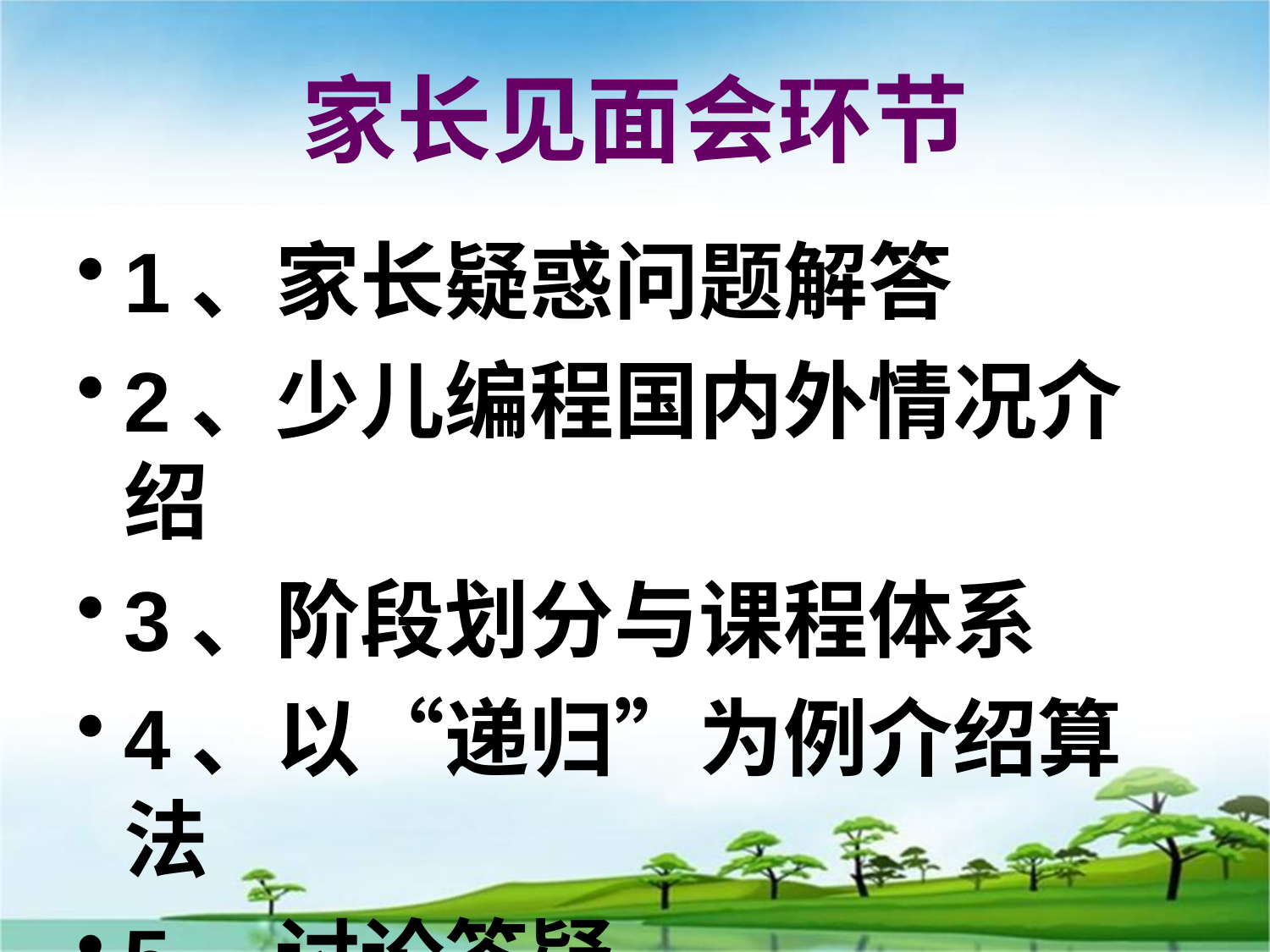

# 家长见面会环节
1、家长疑惑问题解答
2、少儿编程国内外情况介绍
3、阶段划分与课程体系
4、以“递归”为例介绍算法
5、讨论答疑